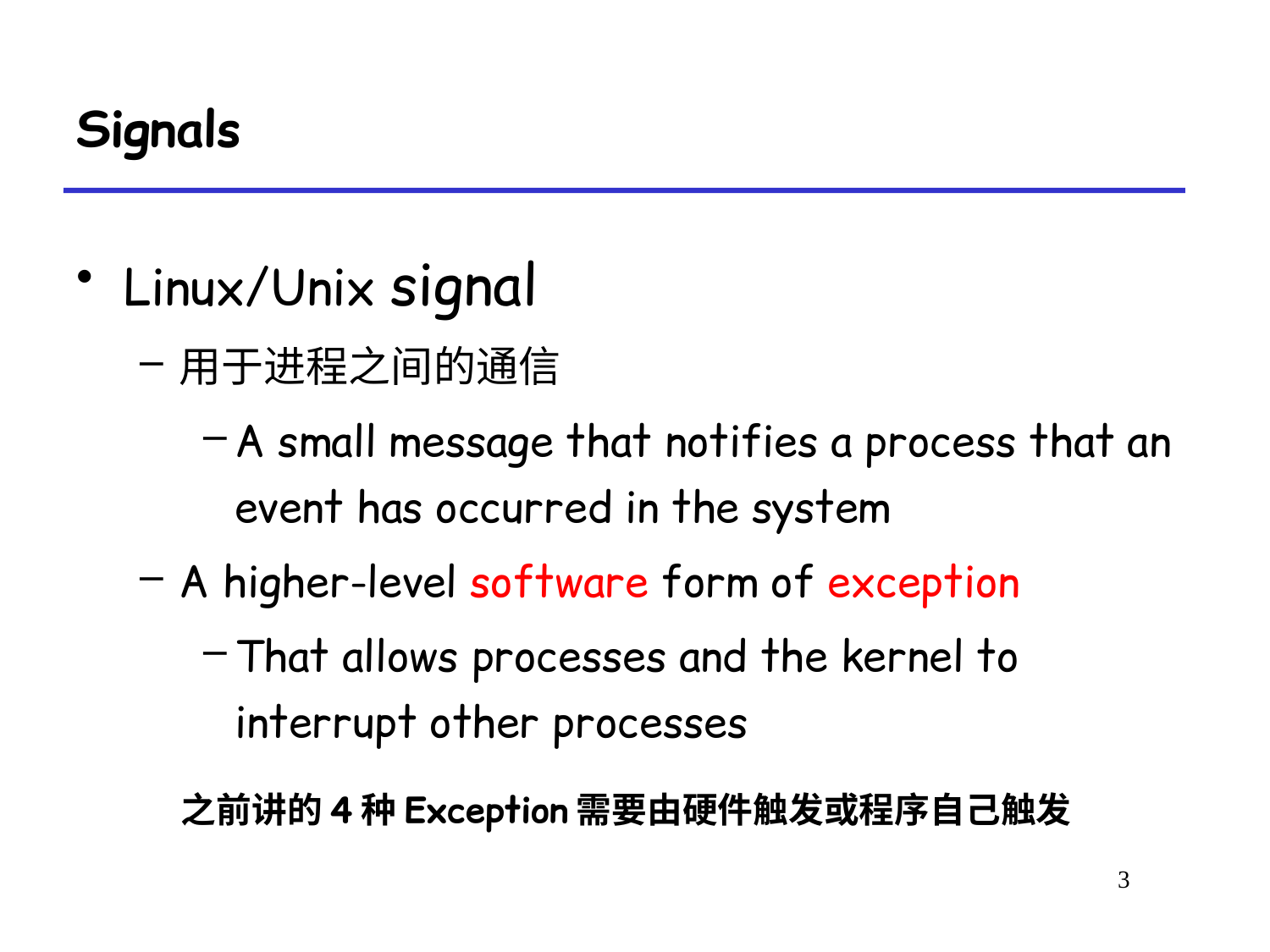

# Signals
Linux/Unix signal
用于进程之间的通信
A small message that notifies a process that an event has occurred in the system
A higher-level software form of exception
That allows processes and the kernel to interrupt other processes
之前讲的4种Exception需要由硬件触发或程序自己触发
3